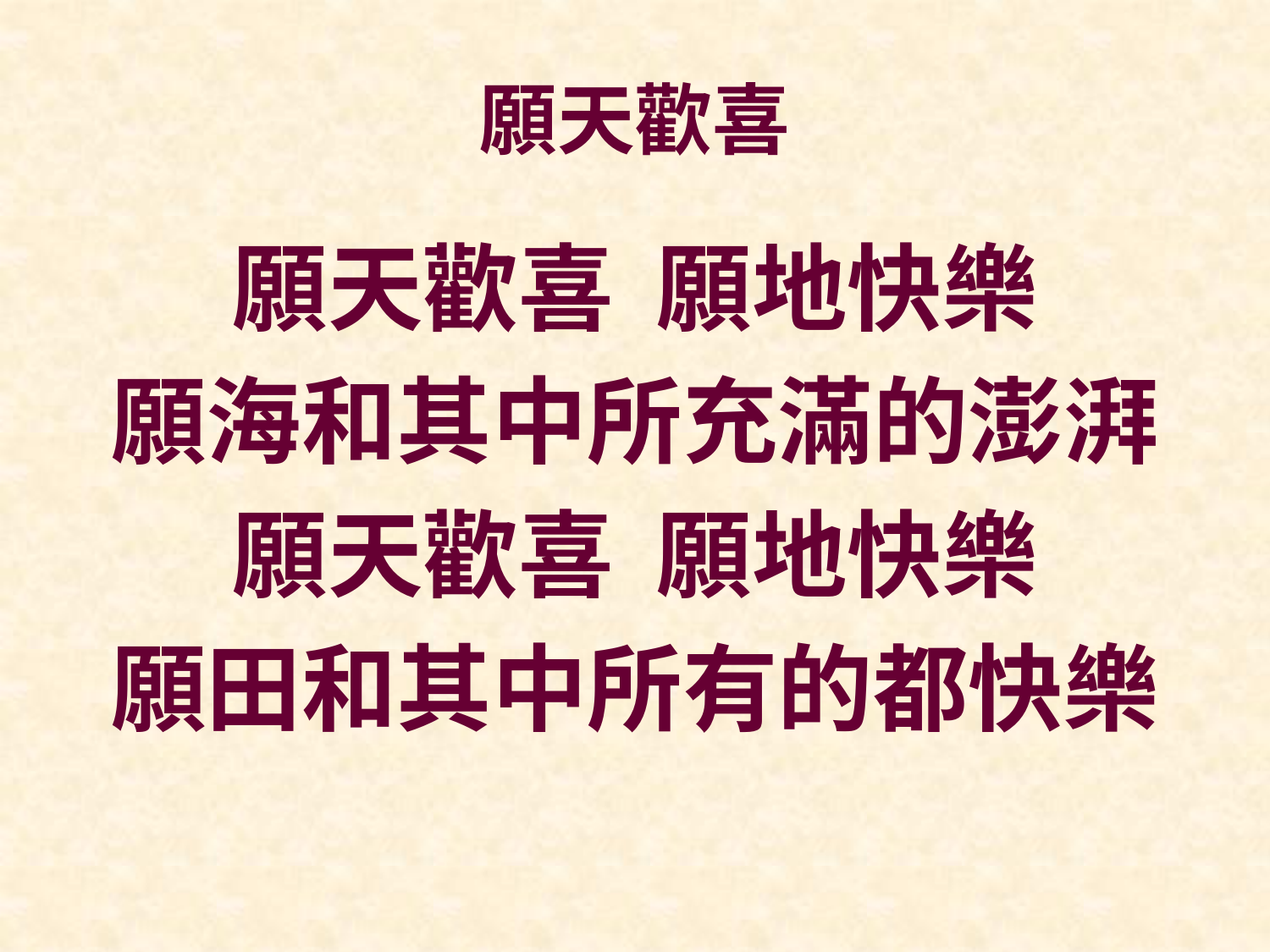

# 願天歡喜
願天歡喜  願地快樂
願海和其中所充滿的澎湃
願天歡喜  願地快樂
願田和其中所有的都快樂